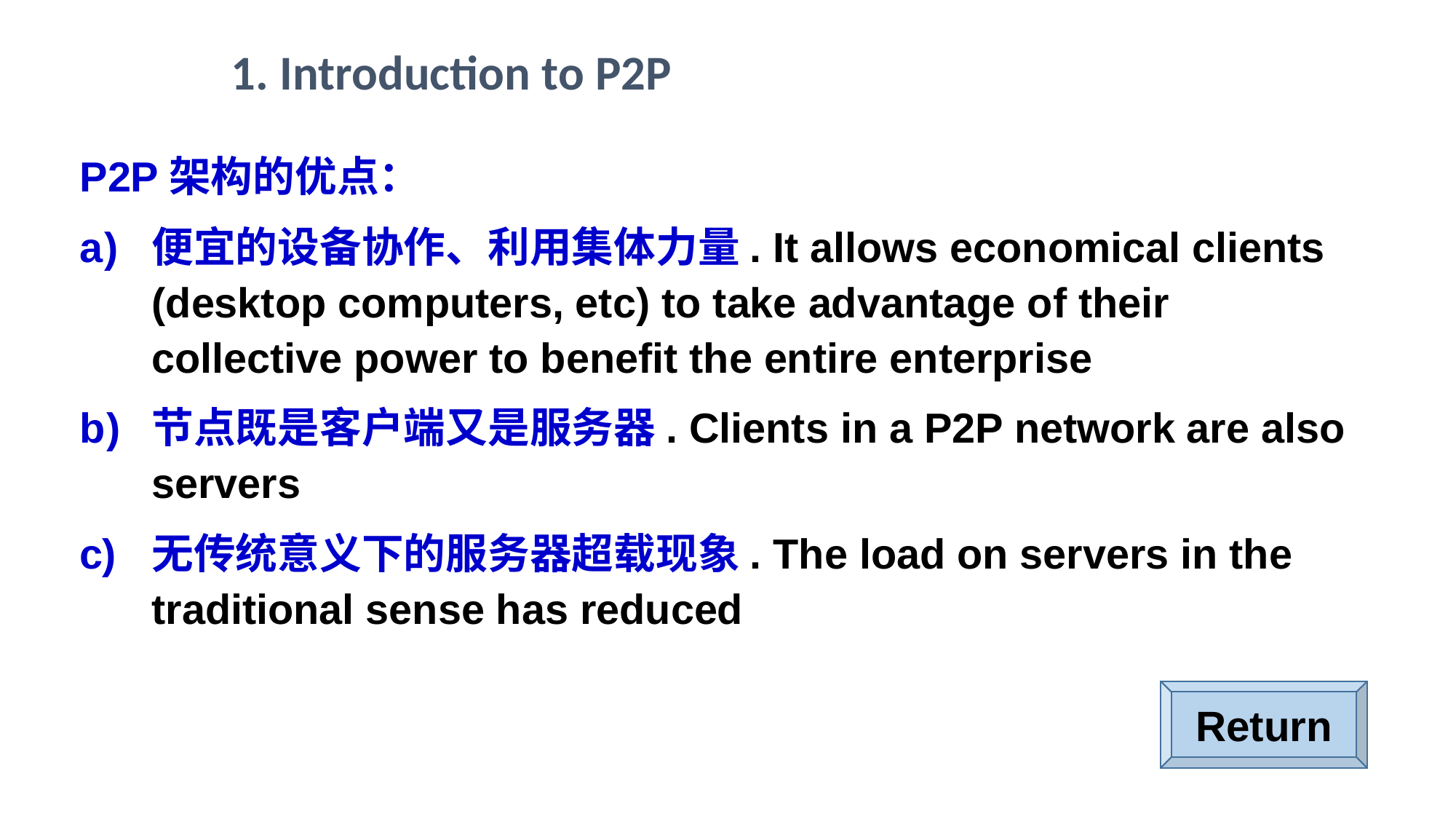

1. Introduction to P2P
P2P架构的优点：
便宜的设备协作、利用集体力量. It allows economical clients (desktop computers, etc) to take advantage of their collective power to benefit the entire enterprise
节点既是客户端又是服务器. Clients in a P2P network are also servers
无传统意义下的服务器超载现象. The load on servers in the traditional sense has reduced
Return